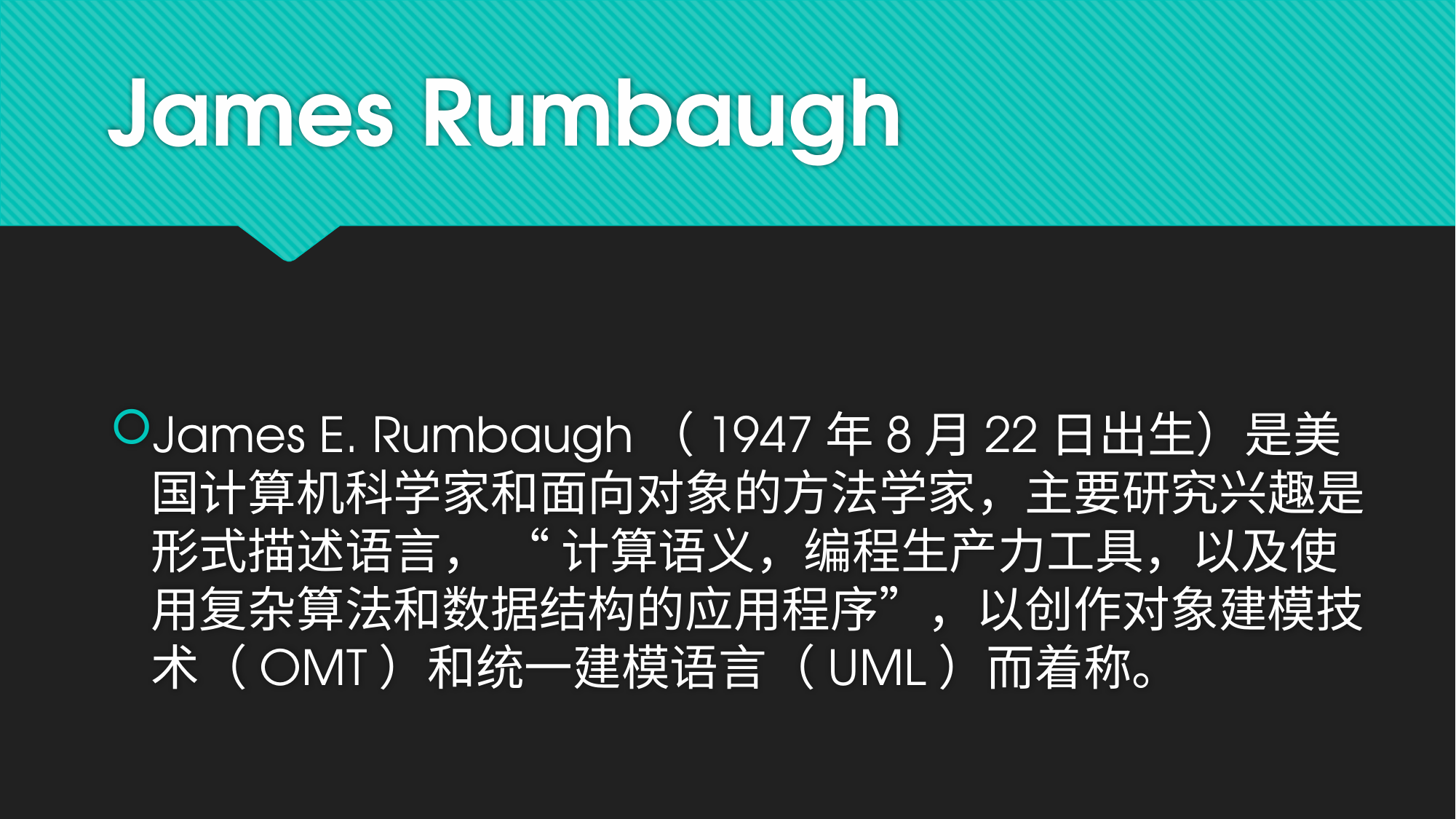

# James Rumbaugh

James E. Rumbaugh（1947年8月22日出生）是美国计算机科学家和面向对象的方法学家，主要研究兴趣是形式描述语言， “ 计算语义，编程生产力工具，以及使用复杂算法和数据结构的应用程序”，以创作对象建模技术（OMT）和统一建模语言（UML）而着称。